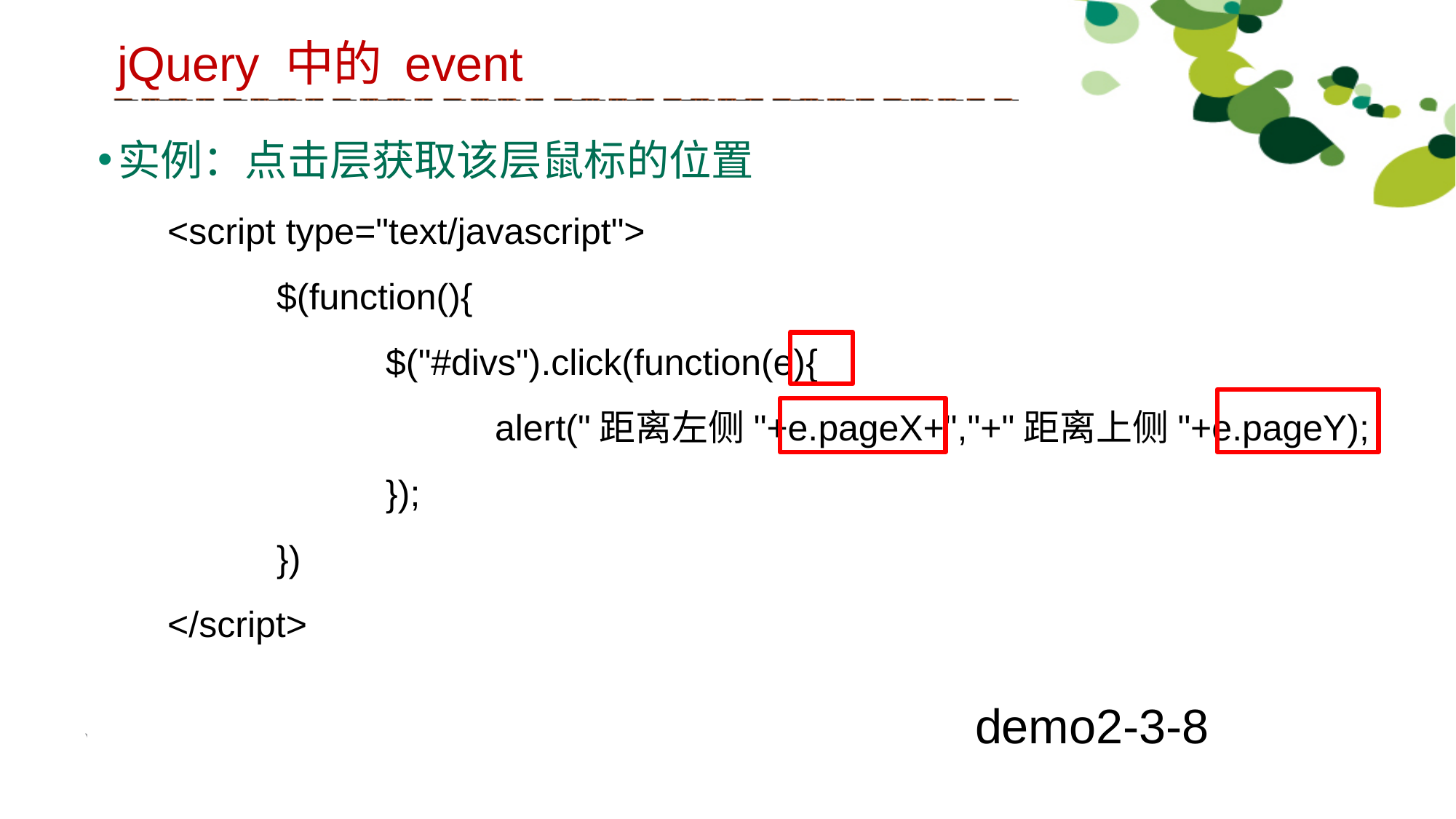

jQuery 中的 event
实例：点击层获取该层鼠标的位置
	<script type="text/javascript">
		$(function(){
			$("#divs").click(function(e){
				alert("距离左侧"+e.pageX+","+"距离上侧"+e.pageY);
			});
		})
	</script>

demo2-3-8